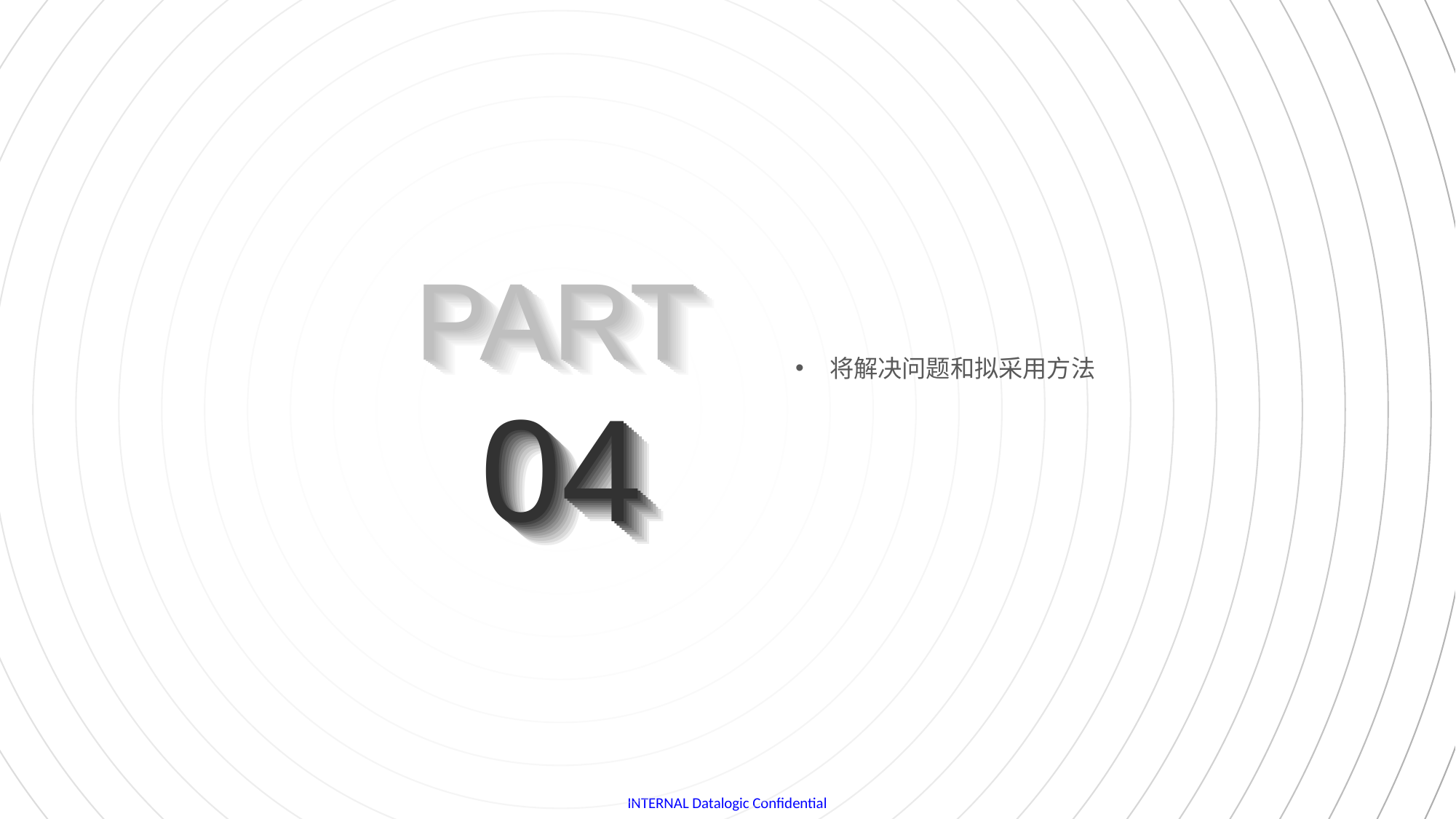

PART
PART
PART
PART
PART
PART
PART
PART
PART
PART
PART
PART
将解决问题和拟采用方法
04
04
04
04
04
04
04
04
04
04
04
04